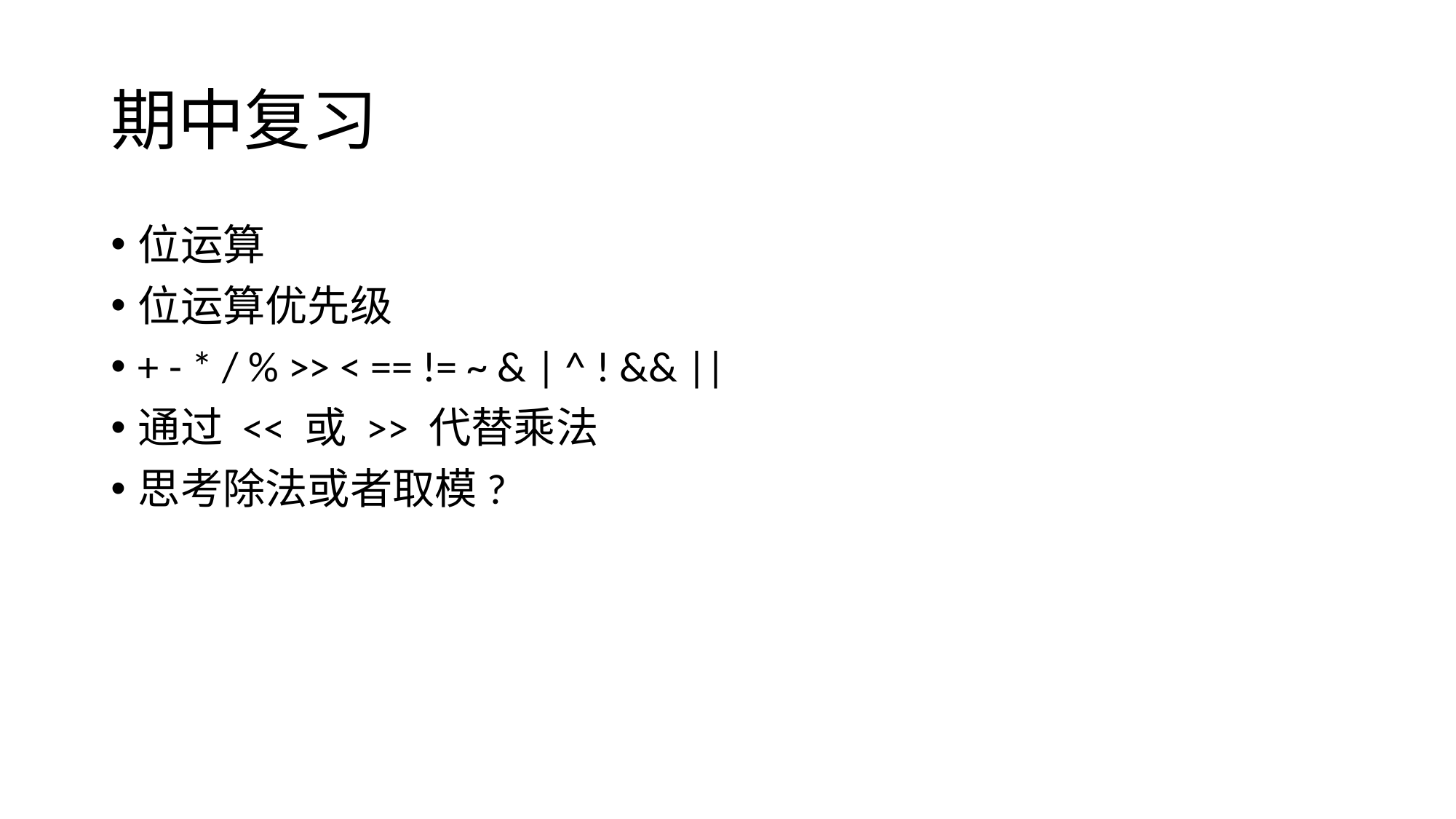

# 期中复习
位运算
位运算优先级
+ - * / % >> < == != ~ & | ^ ! && ||
通过 << 或 >> 代替乘法
思考除法或者取模?